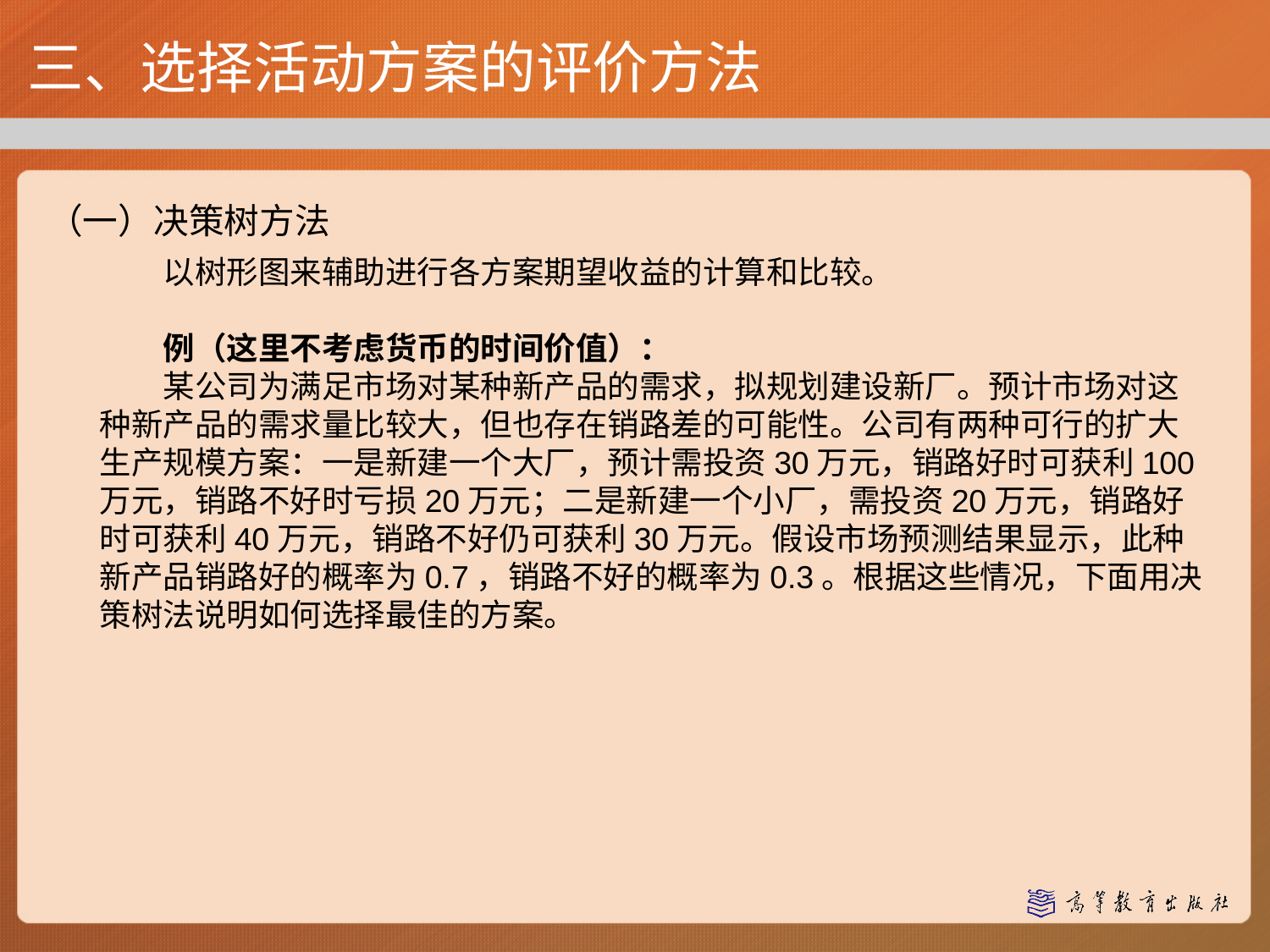

三、选择活动方案的评价方法
（一）决策树方法
以树形图来辅助进行各方案期望收益的计算和比较。

例（这里不考虑货币的时间价值）：
某公司为满足市场对某种新产品的需求，拟规划建设新厂。预计市场对这种新产品的需求量比较大，但也存在销路差的可能性。公司有两种可行的扩大生产规模方案：一是新建一个大厂，预计需投资30万元，销路好时可获利100万元，销路不好时亏损20万元；二是新建一个小厂，需投资20万元，销路好时可获利40万元，销路不好仍可获利30万元。假设市场预测结果显示，此种新产品销路好的概率为0.7，销路不好的概率为0.3。根据这些情况，下面用决策树法说明如何选择最佳的方案。